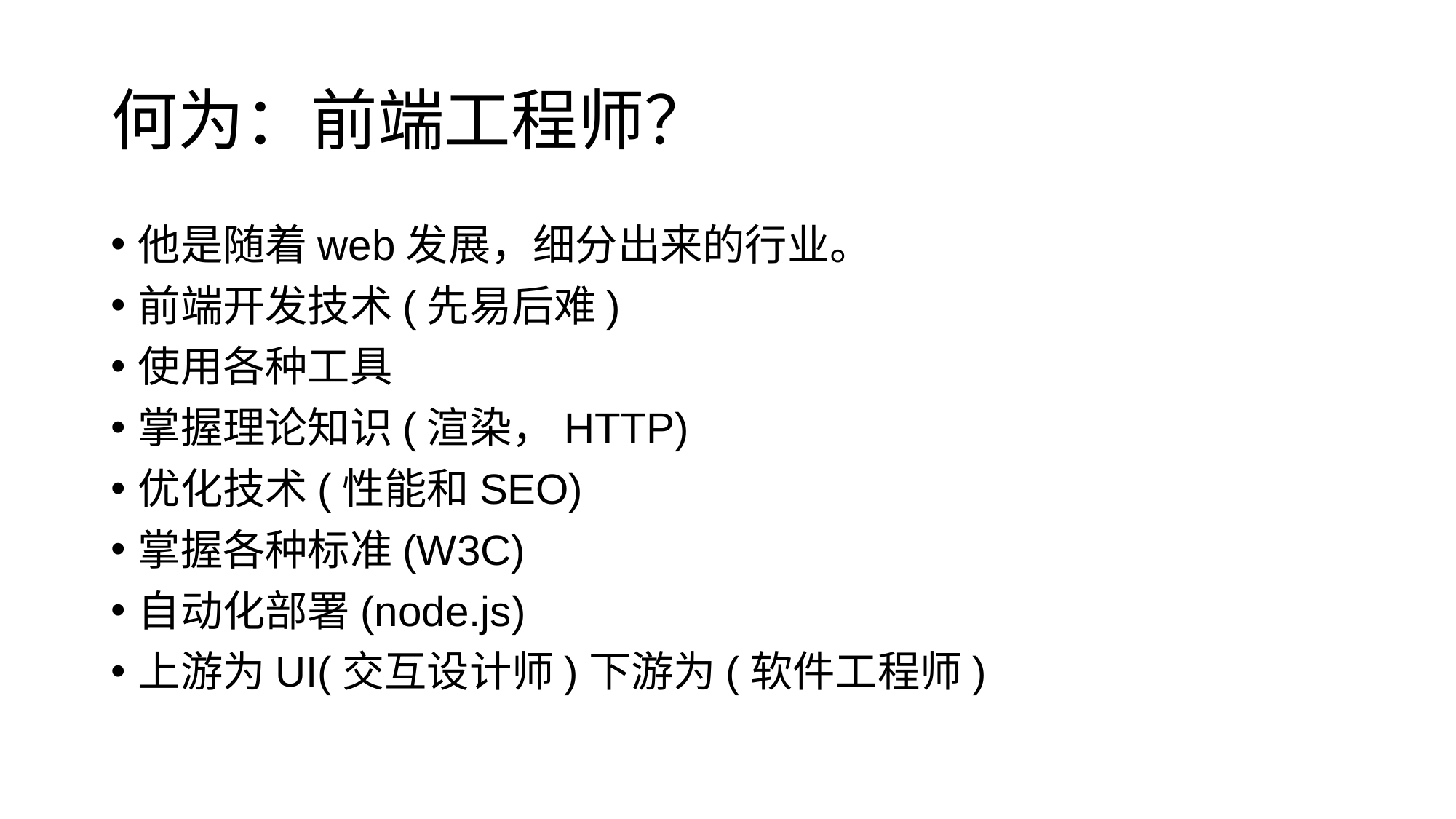

# 何为：前端工程师？
他是随着web发展，细分出来的行业。
前端开发技术(先易后难)
使用各种工具
掌握理论知识(渲染，HTTP)
优化技术(性能和SEO)
掌握各种标准(W3C)
自动化部署(node.js)
上游为UI(交互设计师)下游为(软件工程师)